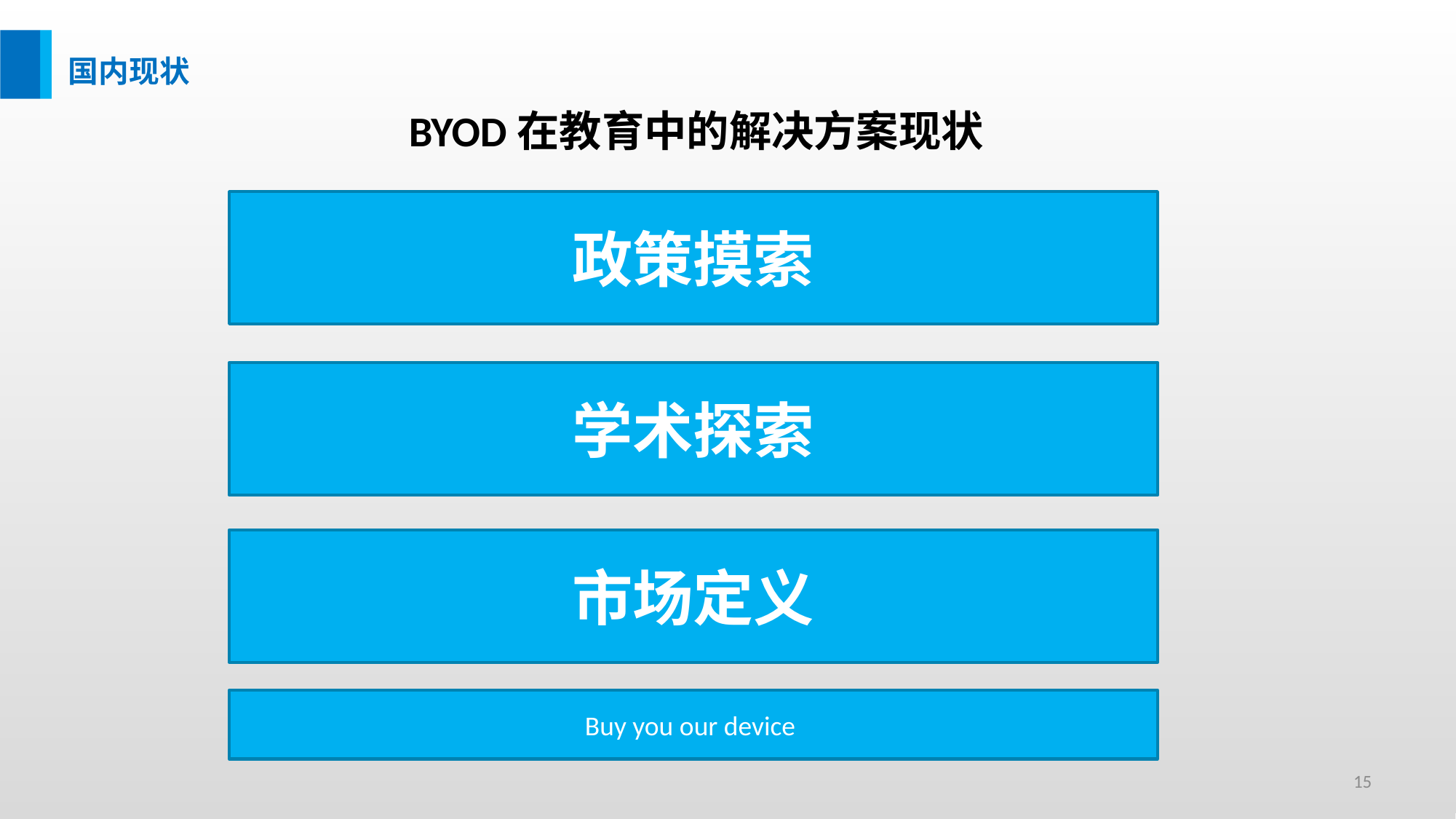

国内现状
BYOD在教育中的解决方案现状
政策摸索
学术探索
市场定义
Buy you our device
15